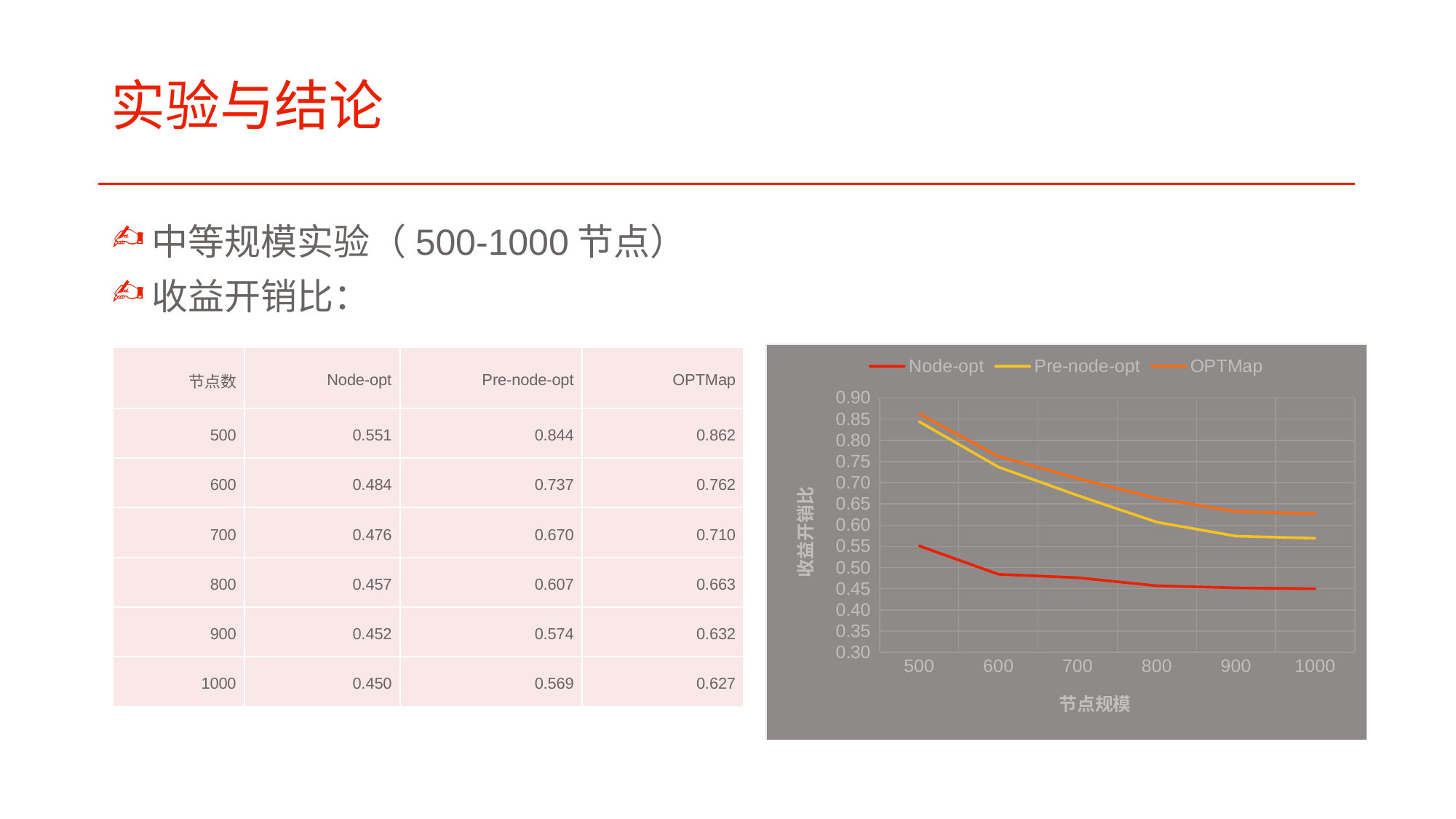

# 实验与结论
中等规模实验（500-1000节点）
收益开销比：

### Chart

| Category | Node-opt | Pre-node-opt | OPTMap |
|---|---|---|---|
| 500 | 0.551 | 0.844 | 0.862 |
| 600 | 0.484 | 0.737 | 0.762 |
| 700 | 0.476 | 0.67 | 0.71 |
| 800 | 0.457 | 0.607 | 0.663 |
| 900 | 0.452 | 0.574 | 0.632 |
| 1000 | 0.45 | 0.569 | 0.627 |
| 节点数 | Node-opt | Pre-node-opt | OPTMap |
| --- | --- | --- | --- |
| 500 | 0.551 | 0.844 | 0.862 |
| 600 | 0.484 | 0.737 | 0.762 |
| 700 | 0.476 | 0.670 | 0.710 |
| 800 | 0.457 | 0.607 | 0.663 |
| 900 | 0.452 | 0.574 | 0.632 |
| 1000 | 0.450 | 0.569 | 0.627 |